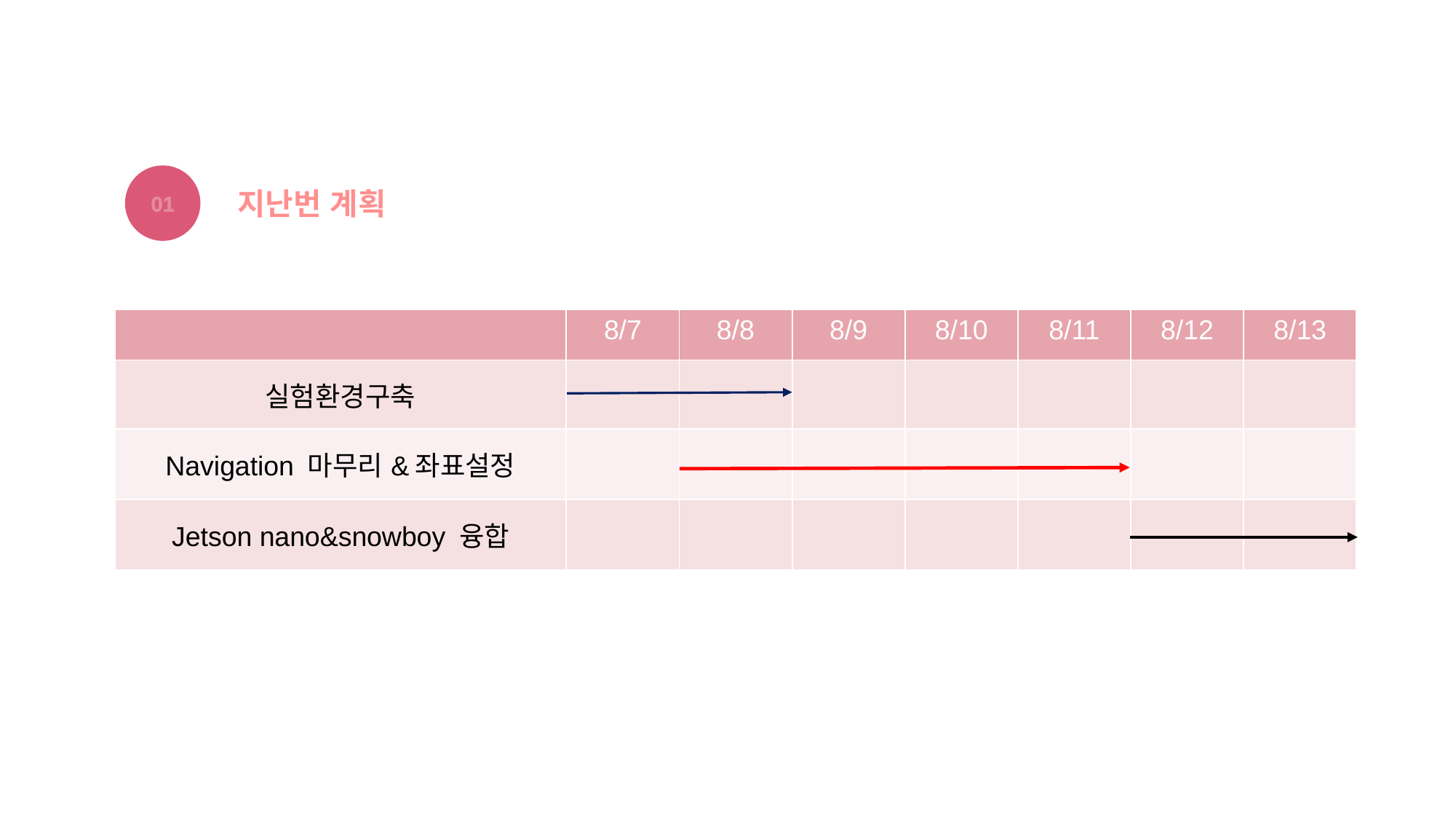

01
지난번 계획
|  | 8/7 | 8/8 | 8/9 | 8/10 | 8/11 | 8/12 | 8/13 |
| --- | --- | --- | --- | --- | --- | --- | --- |
| 실험환경구축 |  |  |  |  |  |  |  |
| Navigation 마무리&좌표설정 |  |  |  |  |  |  |  |
| Jetson nano&snowboy 융합 |  |  |  |  |  |  |  |